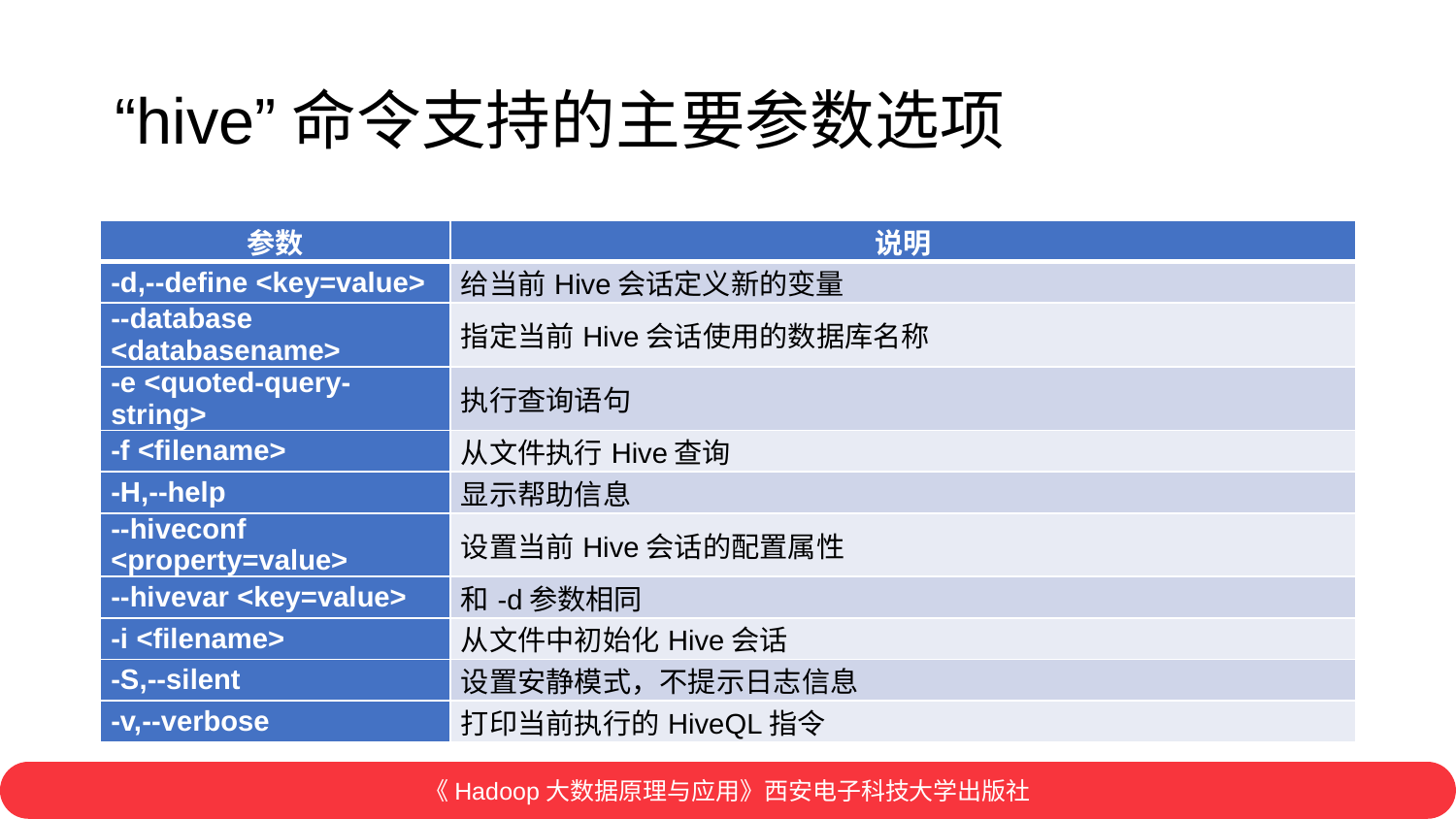

# “hive”命令支持的主要参数选项
| 参数 | 说明 |
| --- | --- |
| -d,--define <key=value> | 给当前Hive会话定义新的变量 |
| --database <databasename> | 指定当前Hive会话使用的数据库名称 |
| -e <quoted-query-string> | 执行查询语句 |
| -f <filename> | 从文件执行Hive查询 |
| -H,--help | 显示帮助信息 |
| --hiveconf <property=value> | 设置当前Hive会话的配置属性 |
| --hivevar <key=value> | 和-d参数相同 |
| -i <filename> | 从文件中初始化Hive会话 |
| -S,--silent | 设置安静模式，不提示日志信息 |
| -v,--verbose | 打印当前执行的HiveQL指令 |